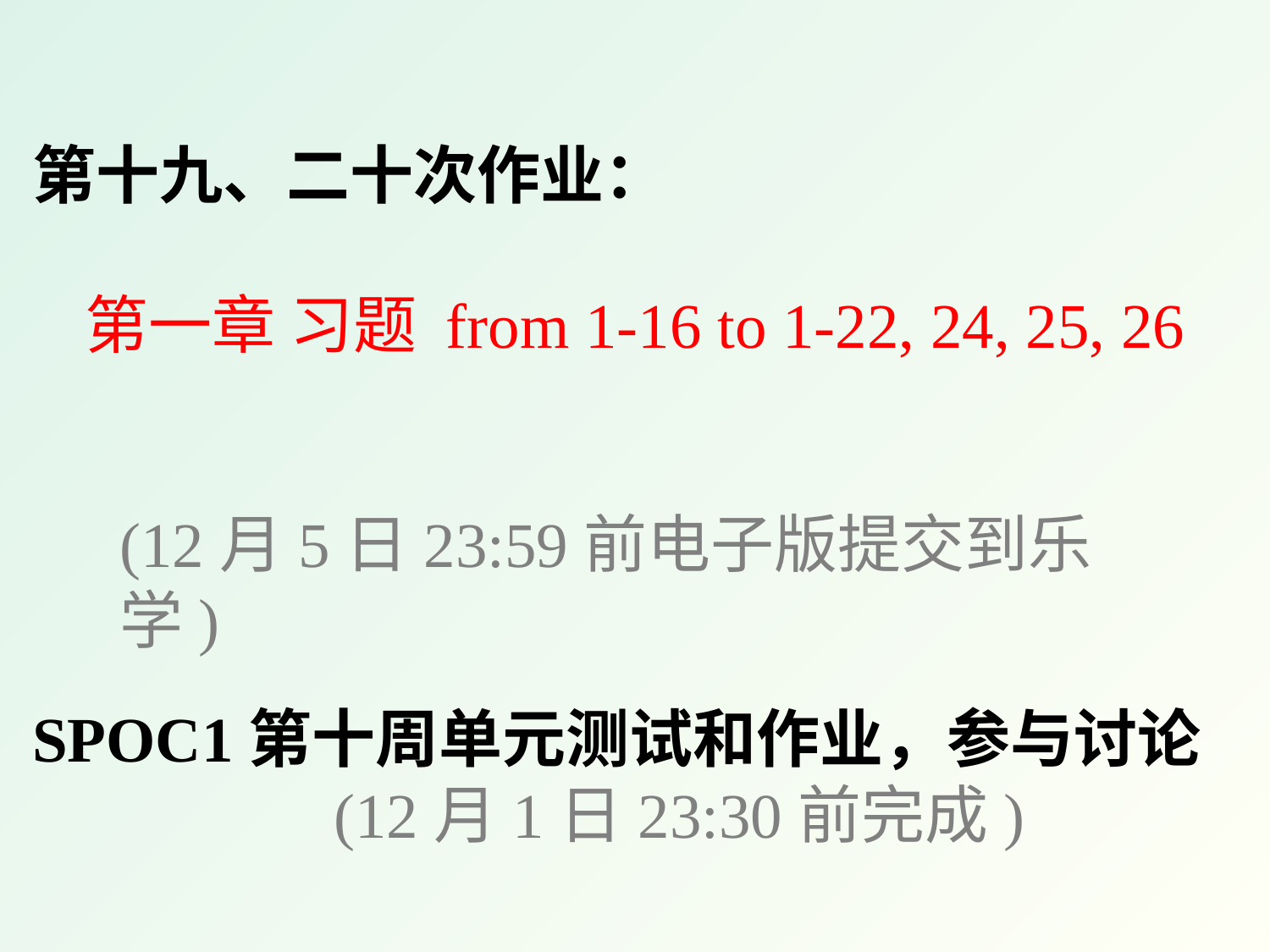

第十九、二十次作业：
第一章 习题 from 1-16 to 1-22, 24, 25, 26
(12月5日23:59前电子版提交到乐学)
SPOC1第十周单元测试和作业，参与讨论
                   (12月1日23:30前完成)